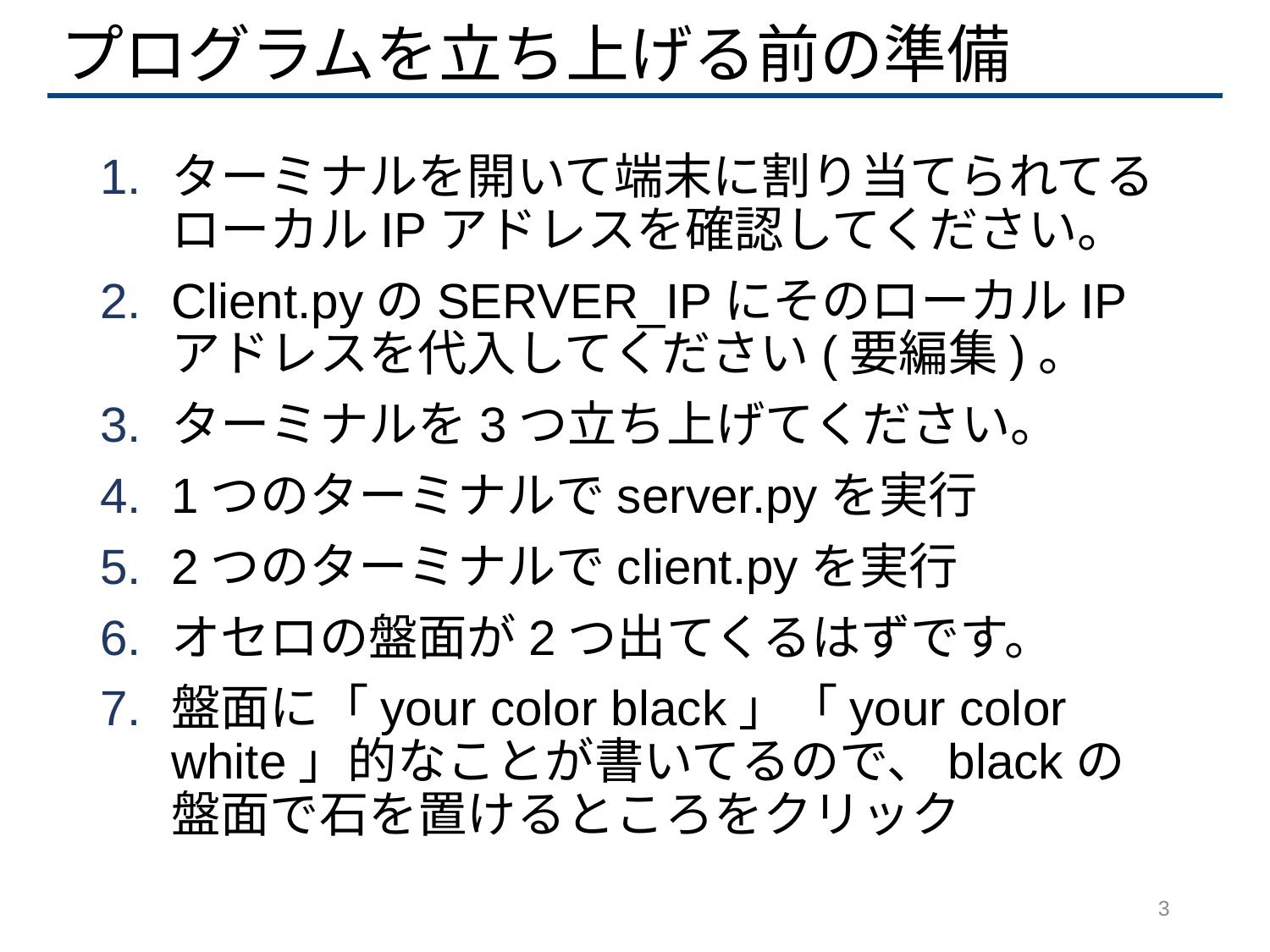

# プログラムを立ち上げる前の準備
ターミナルを開いて端末に割り当てられてるローカルIPアドレスを確認してください。
Client.pyのSERVER_IPにそのローカルIPアドレスを代入してください(要編集)。
ターミナルを3つ立ち上げてください。
1つのターミナルでserver.pyを実行
2つのターミナルでclient.pyを実行
オセロの盤面が2つ出てくるはずです。
盤面に「your color black」「your color white」的なことが書いてるので、blackの盤面で石を置けるところをクリック
3